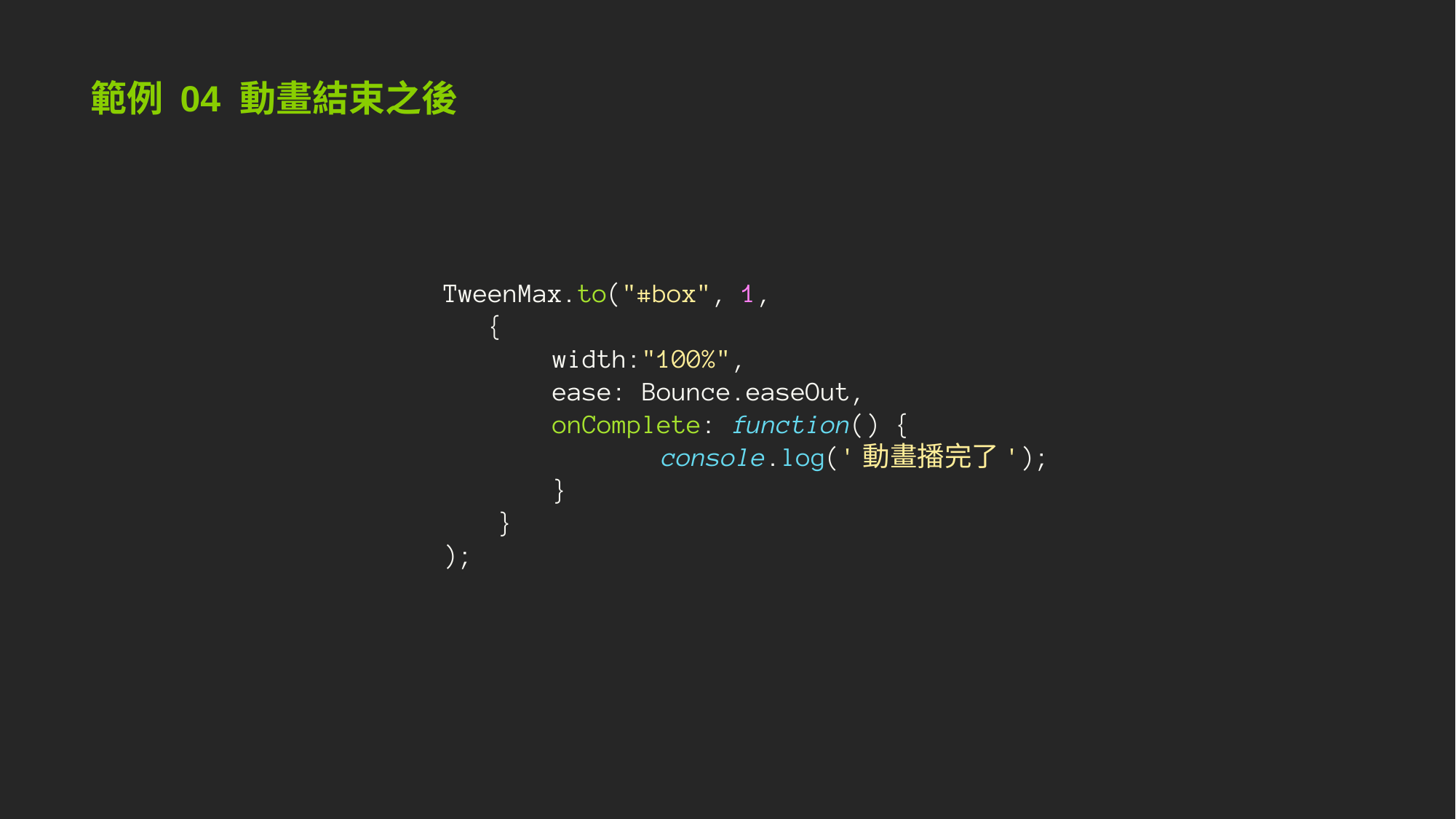

範例 04 動畫結束之後
TweenMax.to("#box", 1,
   {
width:"100%",
ease: Bounce.easeOut,
onComplete: function() {
	console.log('動畫播完了');
}
}
);